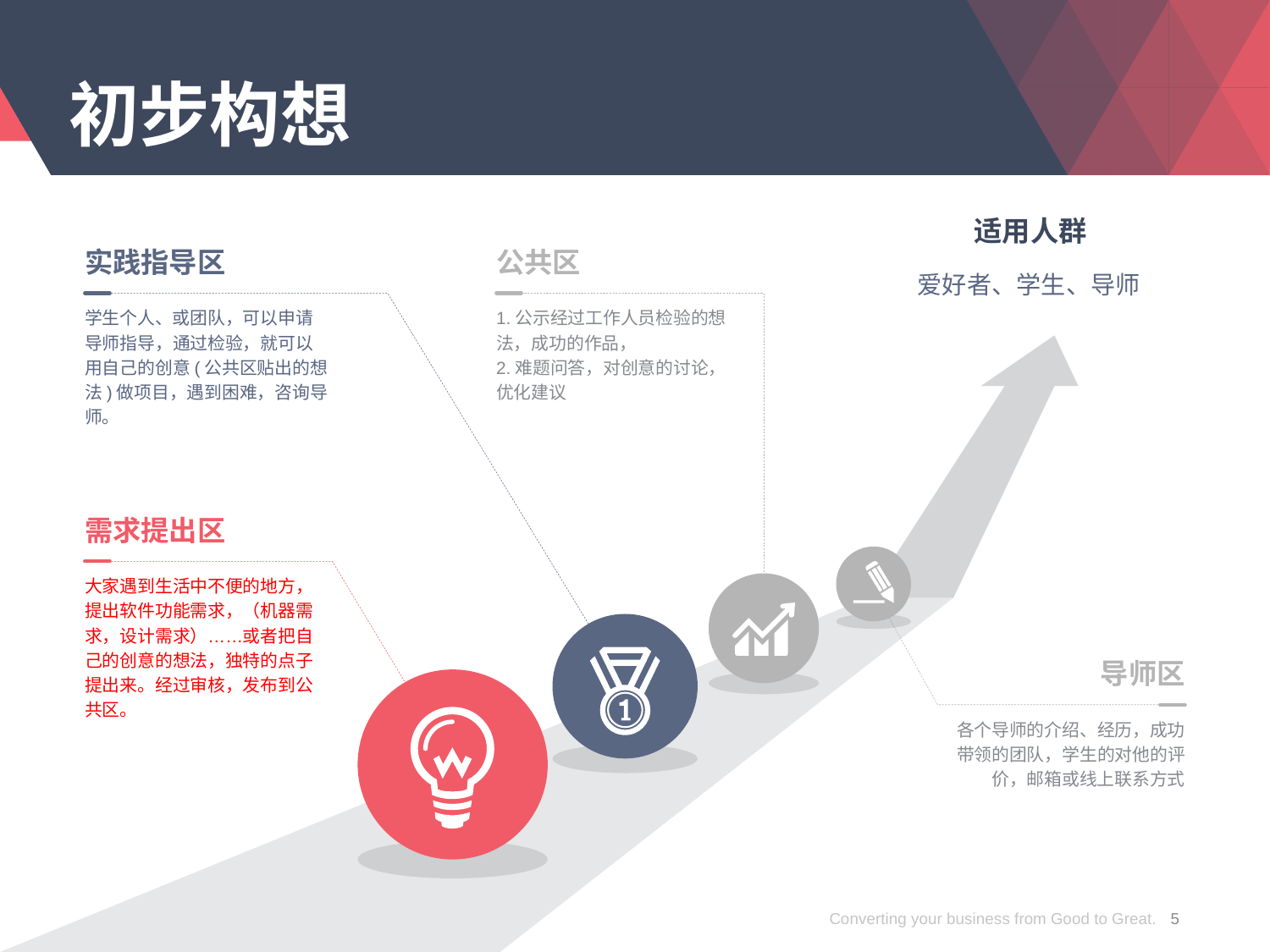

# 初步构想
适用人群
实践指导区
公共区
爱好者、学生、导师

学生个人、或团队，可以申请导师指导，通过检验，就可以用自己的创意(公共区贴出的想法)做项目，遇到困难，咨询导师。
1.公示经过工作人员检验的想法，成功的作品，
2.难题问答，对创意的讨论，优化建议

需求提出区

大家遇到生活中不便的地方，提出软件功能需求，（机器需求，设计需求）……或者把自己的创意的想法，独特的点子提出来。经过审核，发布到公共区。

导师区

各个导师的介绍、经历，成功带领的团队，学生的对他的评价，邮箱或线上联系方式

Converting your business from Good to Great.
5